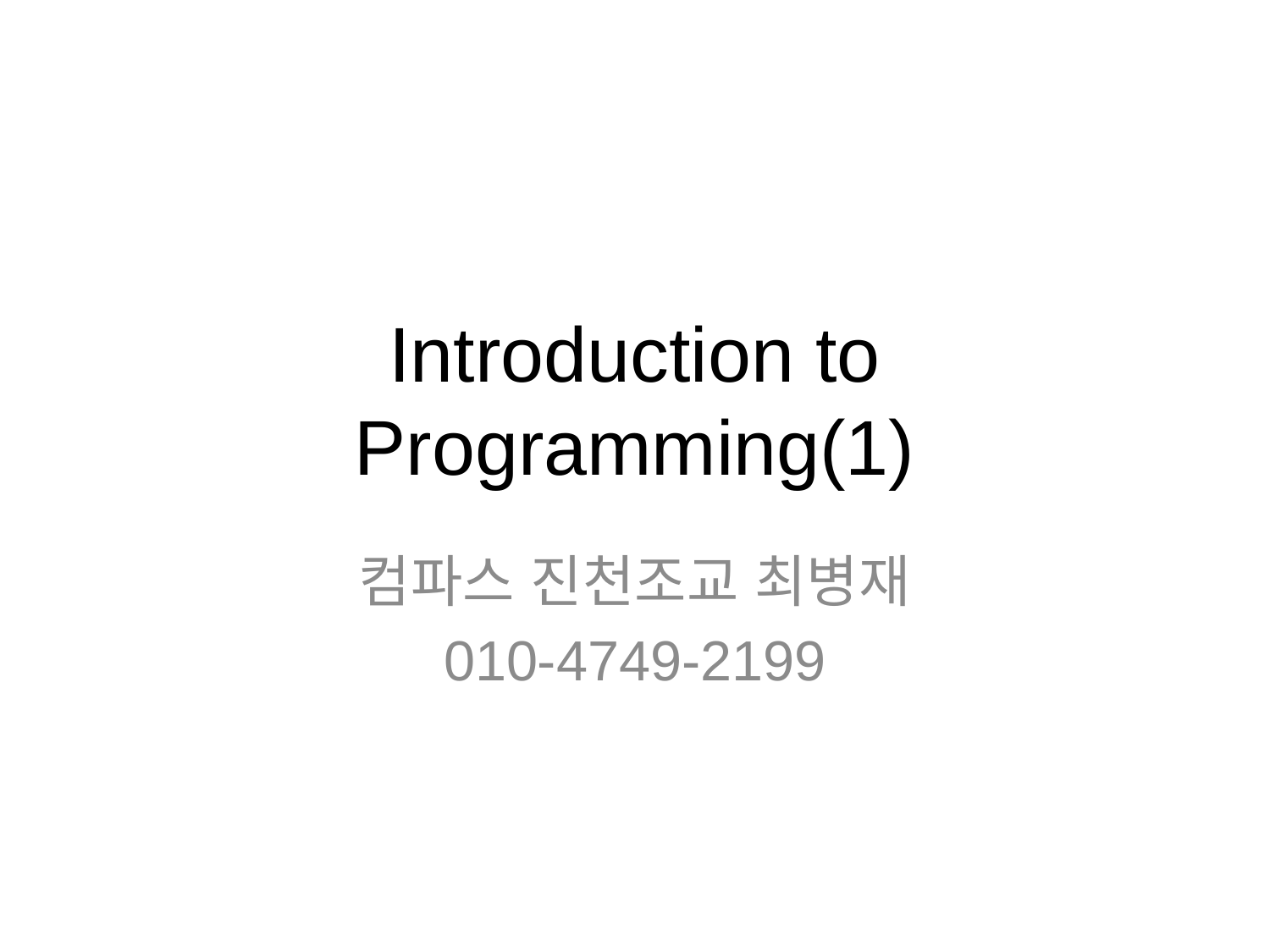

# Introduction to Programming(1)
컴파스 진천조교 최병재
010-4749-2199